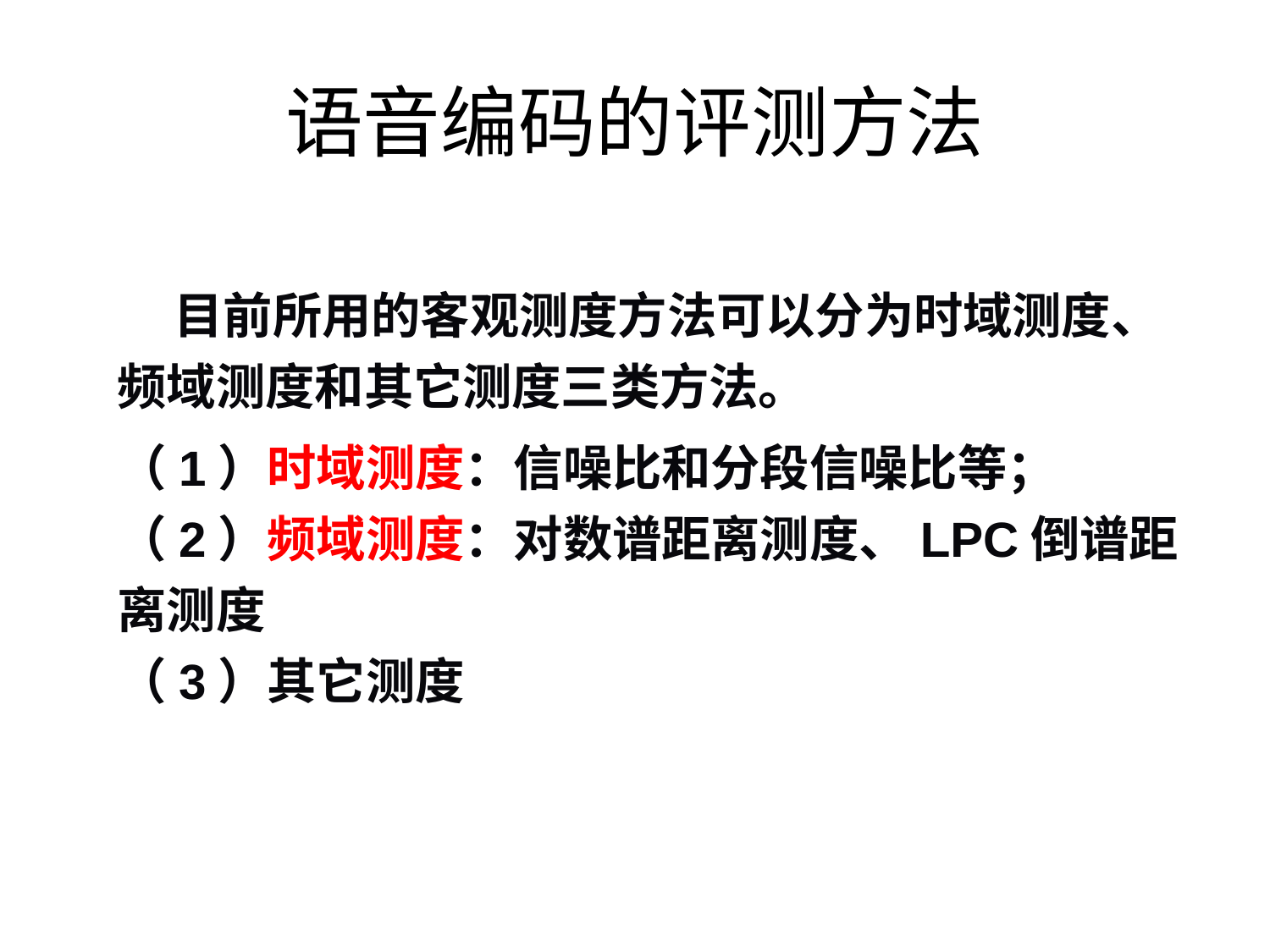

语音编码的评测方法
    目前所用的客观测度方法可以分为时域测度、频域测度和其它测度三类方法。
（1）时域测度：信噪比和分段信噪比等；
（2）频域测度：对数谱距离测度、LPC倒谱距离测度
（3）其它测度